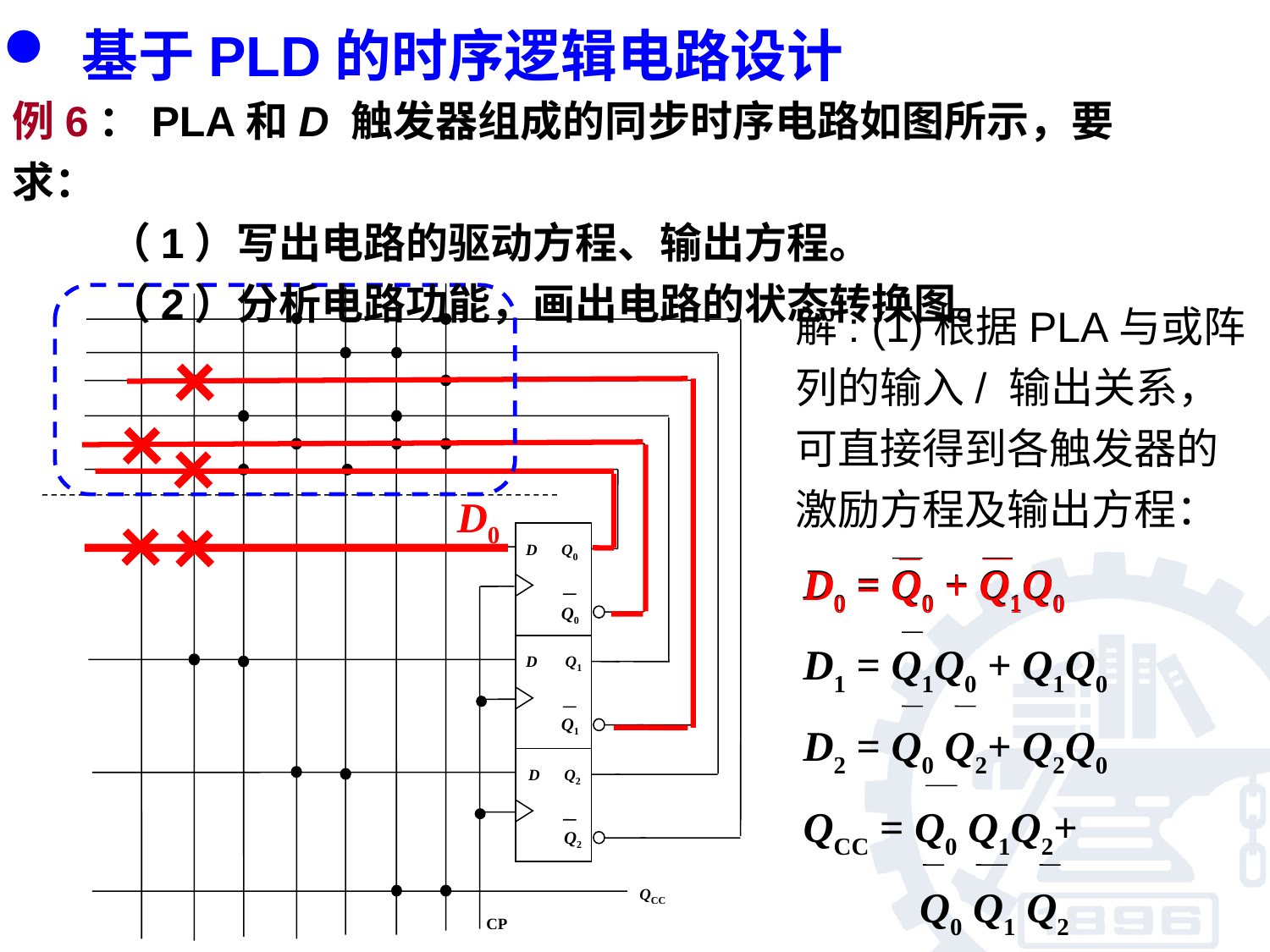

基于PLD的时序逻辑电路设计
例6：PLA和D 触发器组成的同步时序电路如图所示，要求：
         （1）写出电路的驱动方程、输出方程。
         （2）分析电路功能，画出电路的状态转换图。

D      Q0

        Q0

D       Q1

        Q1

D      Q2

        Q2

QCC

CP
解: (1)根据PLA与或阵列的输入/ 输出关系，可直接得到各触发器的激励方程及输出方程：

D0

D0 = Q0 + Q1Q0
D1 = Q1Q0 + Q1Q0
D2 = Q0 Q2+ Q2Q0
QCC = Q0 Q1Q2+
           Q0 Q1 Q2

D0 = Q0 + Q1Q0